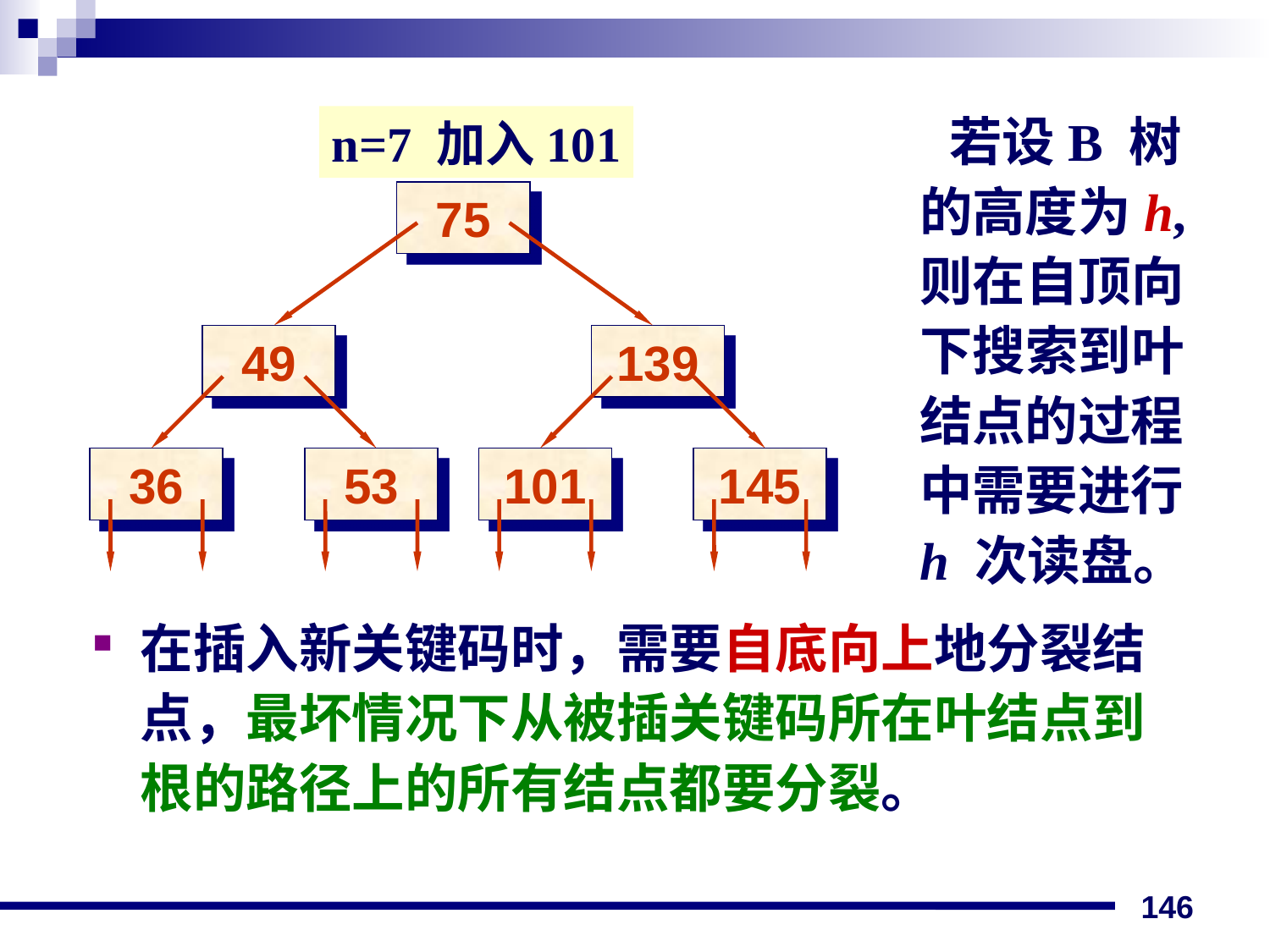

若设B 树
的高度为h,
则在自顶向
下搜索到叶
结点的过程
中需要进行
h 次读盘。
n=7 加入101
75

49
139

36
53
101
145

在插入新关键码时，需要自底向上地分裂结点，最坏情况下从被插关键码所在叶结点到根的路径上的所有结点都要分裂。
146